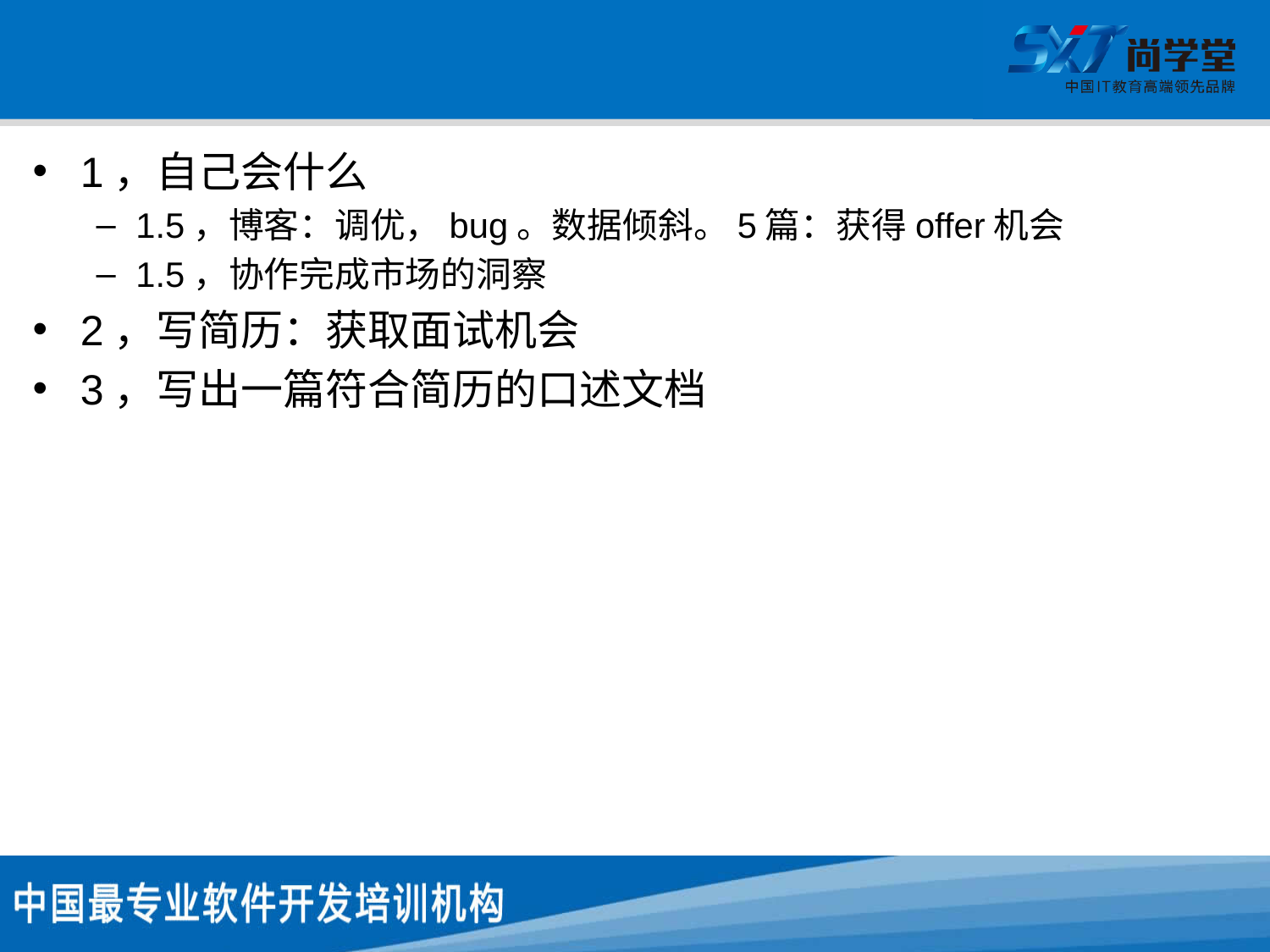

#
1，自己会什么
1.5，博客：调优，bug。数据倾斜。5篇：获得offer机会
1.5，协作完成市场的洞察
2，写简历：获取面试机会
3，写出一篇符合简历的口述文档